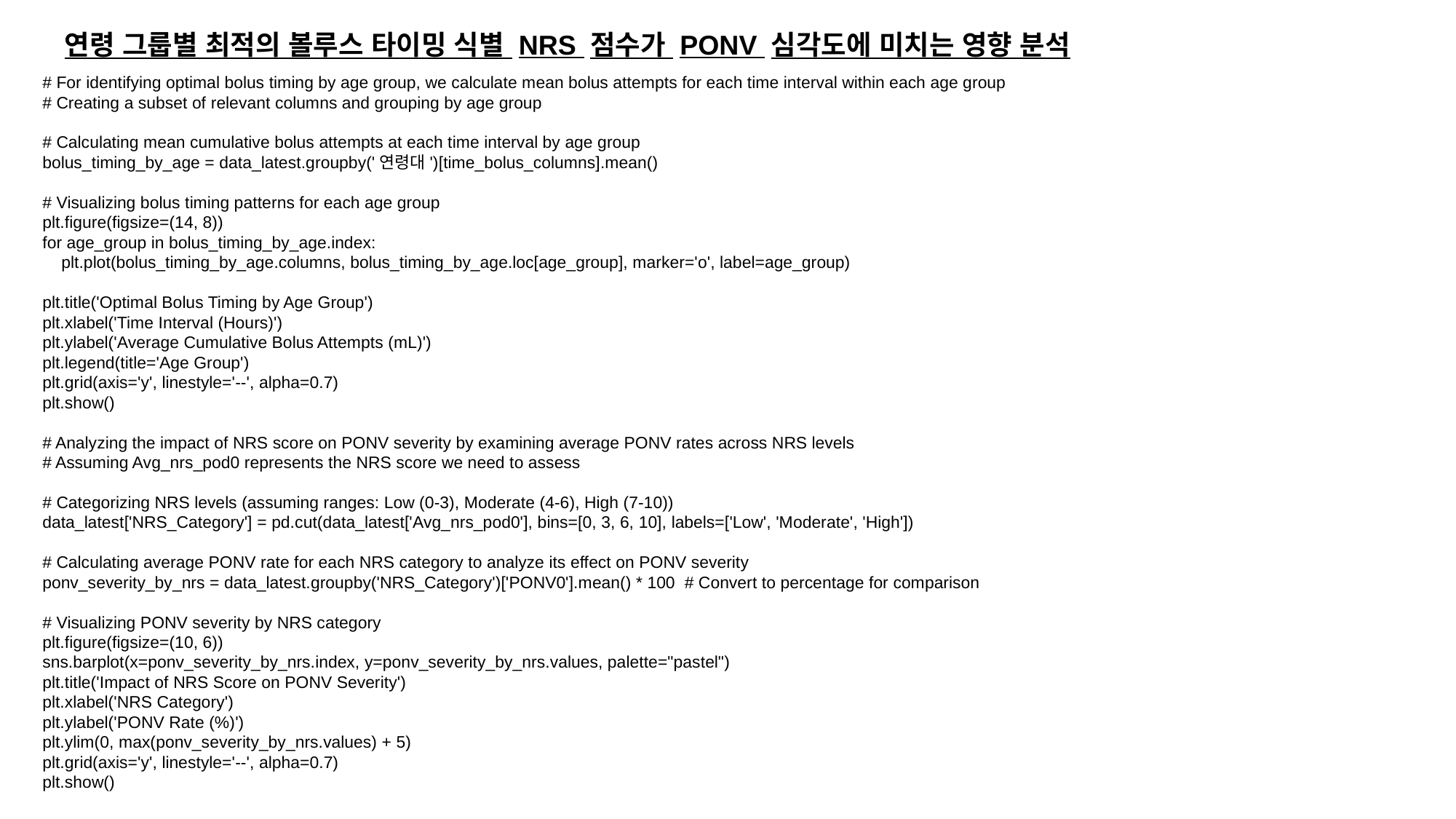

연령 그룹별 최적의 볼루스 타이밍 식별 NRS 점수가 PONV 심각도에 미치는 영향 분석
# For identifying optimal bolus timing by age group, we calculate mean bolus attempts for each time interval within each age group
# Creating a subset of relevant columns and grouping by age group

# Calculating mean cumulative bolus attempts at each time interval by age group
bolus_timing_by_age = data_latest.groupby('연령대')[time_bolus_columns].mean()

# Visualizing bolus timing patterns for each age group
plt.figure(figsize=(14, 8))
for age_group in bolus_timing_by_age.index:
    plt.plot(bolus_timing_by_age.columns, bolus_timing_by_age.loc[age_group], marker='o', label=age_group)

plt.title('Optimal Bolus Timing by Age Group')
plt.xlabel('Time Interval (Hours)')
plt.ylabel('Average Cumulative Bolus Attempts (mL)')
plt.legend(title='Age Group')
plt.grid(axis='y', linestyle='--', alpha=0.7)
plt.show()

# Analyzing the impact of NRS score on PONV severity by examining average PONV rates across NRS levels
# Assuming Avg_nrs_pod0 represents the NRS score we need to assess

# Categorizing NRS levels (assuming ranges: Low (0-3), Moderate (4-6), High (7-10))
data_latest['NRS_Category'] = pd.cut(data_latest['Avg_nrs_pod0'], bins=[0, 3, 6, 10], labels=['Low', 'Moderate', 'High'])

# Calculating average PONV rate for each NRS category to analyze its effect on PONV severity
ponv_severity_by_nrs = data_latest.groupby('NRS_Category')['PONV0'].mean() * 100  # Convert to percentage for comparison

# Visualizing PONV severity by NRS category
plt.figure(figsize=(10, 6))
sns.barplot(x=ponv_severity_by_nrs.index, y=ponv_severity_by_nrs.values, palette="pastel")
plt.title('Impact of NRS Score on PONV Severity')
plt.xlabel('NRS Category')
plt.ylabel('PONV Rate (%)')
plt.ylim(0, max(ponv_severity_by_nrs.values) + 5)
plt.grid(axis='y', linestyle='--', alpha=0.7)
plt.show()